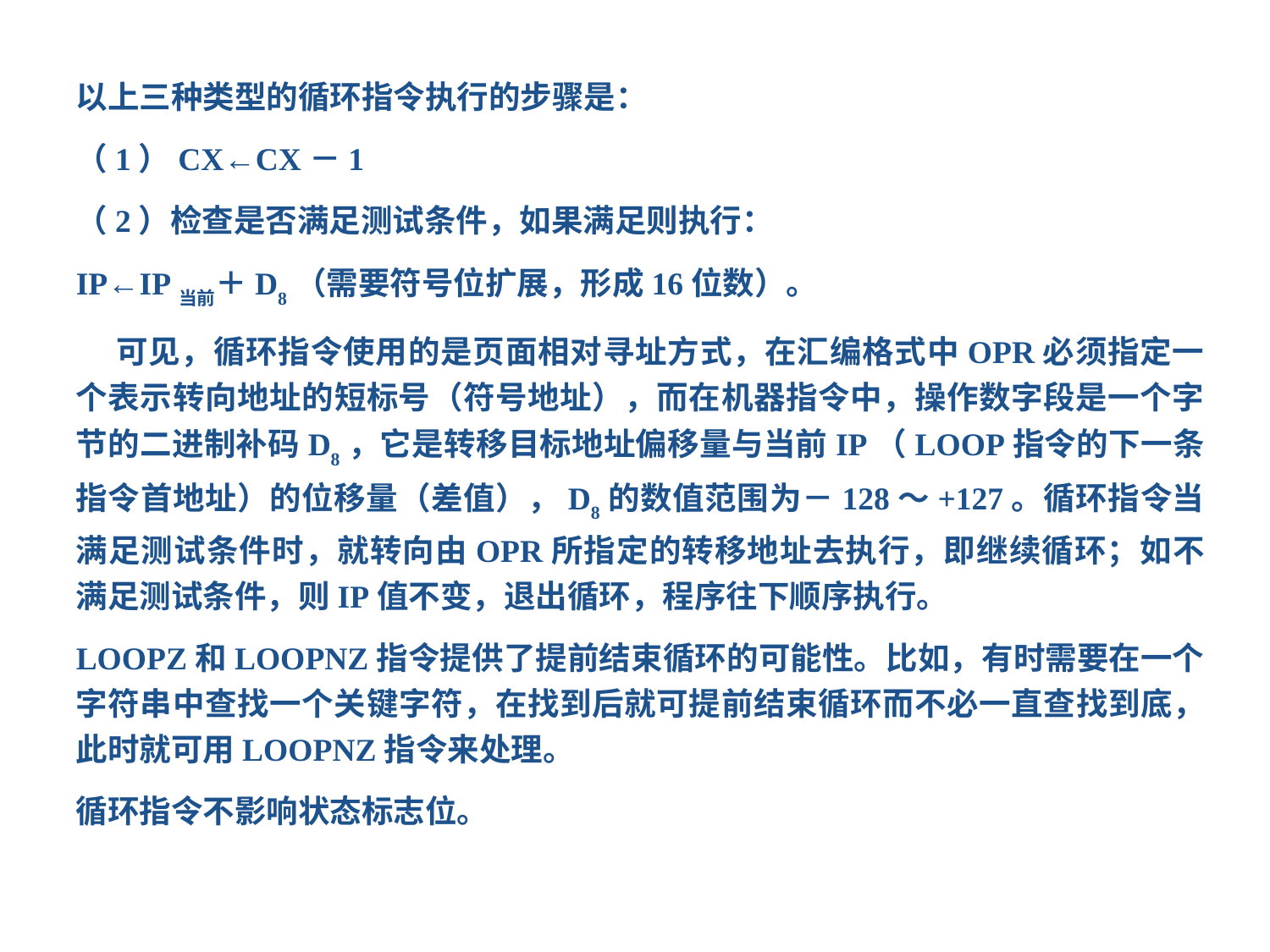

以上三种类型的循环指令执行的步骤是：
（1）CX←CX－1
（2）检查是否满足测试条件，如果满足则执行：
IP←IP当前＋D8（需要符号位扩展，形成16位数）。
    可见，循环指令使用的是页面相对寻址方式，在汇编格式中OPR必须指定一个表示转向地址的短标号（符号地址），而在机器指令中，操作数字段是一个字节的二进制补码D8，它是转移目标地址偏移量与当前IP（LOOP指令的下一条指令首地址）的位移量（差值），D8的数值范围为－128～+127。循环指令当满足测试条件时，就转向由OPR所指定的转移地址去执行，即继续循环；如不满足测试条件，则IP值不变，退出循环，程序往下顺序执行。
LOOPZ和LOOPNZ指令提供了提前结束循环的可能性。比如，有时需要在一个字符串中查找一个关键字符，在找到后就可提前结束循环而不必一直查找到底，此时就可用LOOPNZ指令来处理。
循环指令不影响状态标志位。